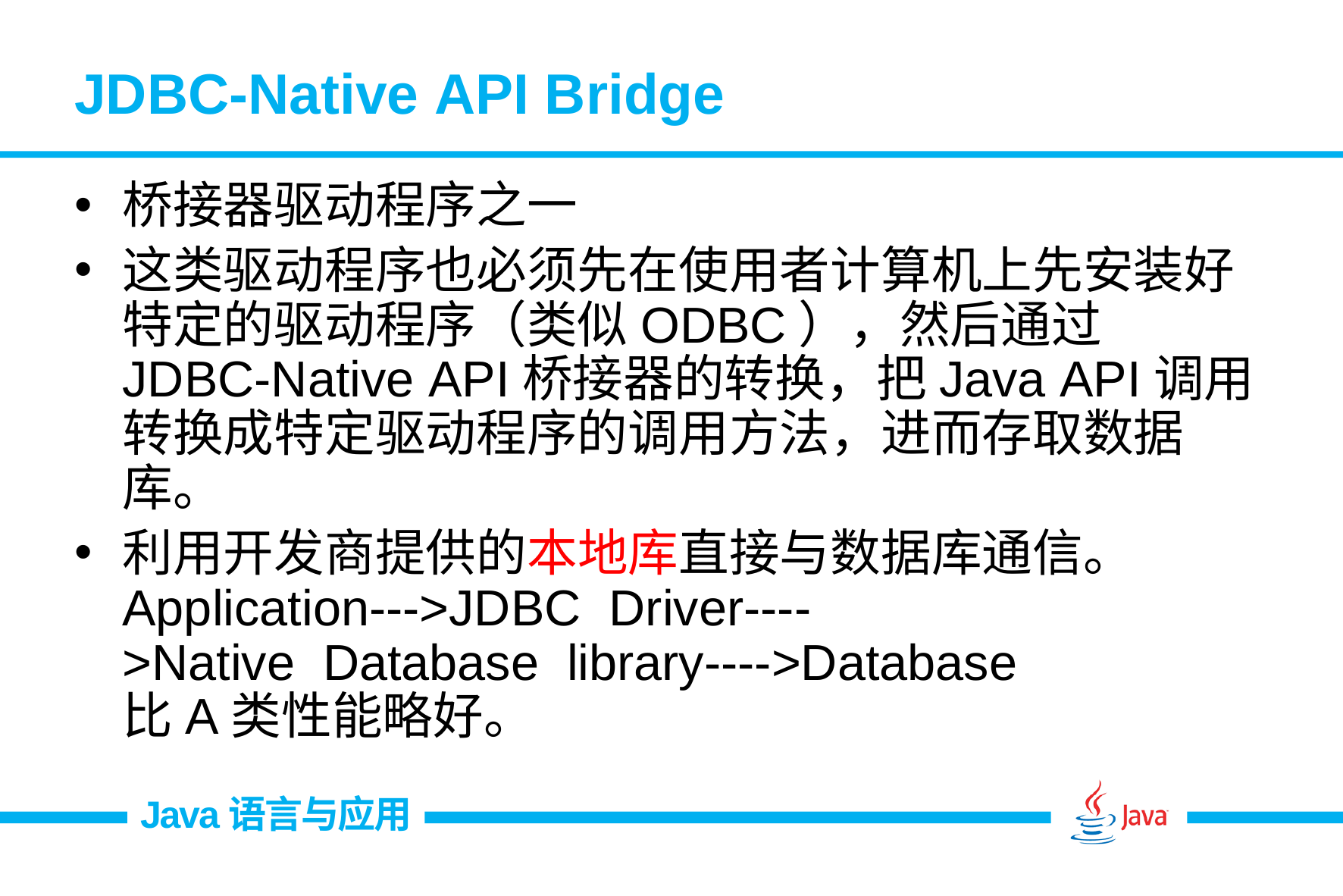

# JDBC-Native API Bridge
桥接器驱动程序之一
这类驱动程序也必须先在使用者计算机上先安装好特定的驱动程序（类似ODBC），然后通过JDBC-Native API桥接器的转换，把Java API调用转换成特定驱动程序的调用方法，进而存取数据库。
利用开发商提供的本地库直接与数据库通信。 
Application--->JDBC  Driver---->Native  Database  library---->Database 
比A类性能略好。